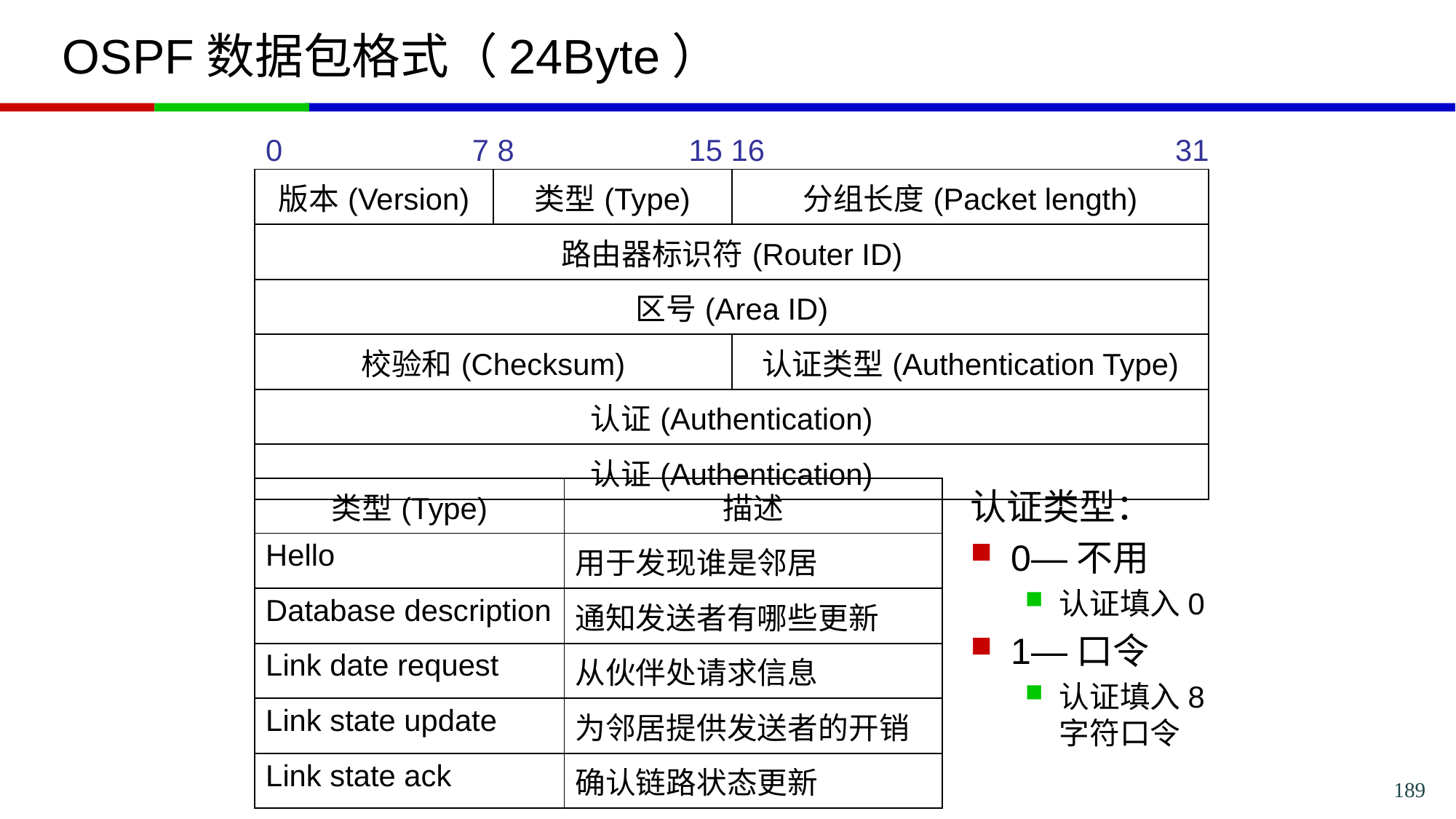

# OSPF数据包格式（24Byte）
0
7 8
15 16
31
| 版本(Version) | 类型(Type) | 分组长度(Packet length) |
| --- | --- | --- |
| 路由器标识符(Router ID) |  |  |
| 区号(Area ID) |  |  |
| 校验和(Checksum) |  | 认证类型(Authentication Type) |
| 认证(Authentication) |  |  |
| 认证(Authentication) |  |  |
| 类型(Type) | 描述 |
| --- | --- |
| Hello | 用于发现谁是邻居 |
| Database description | 通知发送者有哪些更新 |
| Link date request | 从伙伴处请求信息 |
| Link state update | 为邻居提供发送者的开销 |
| Link state ack | 确认链路状态更新 |
认证类型：
0—不用
认证填入0
1—口令
认证填入8字符口令
189